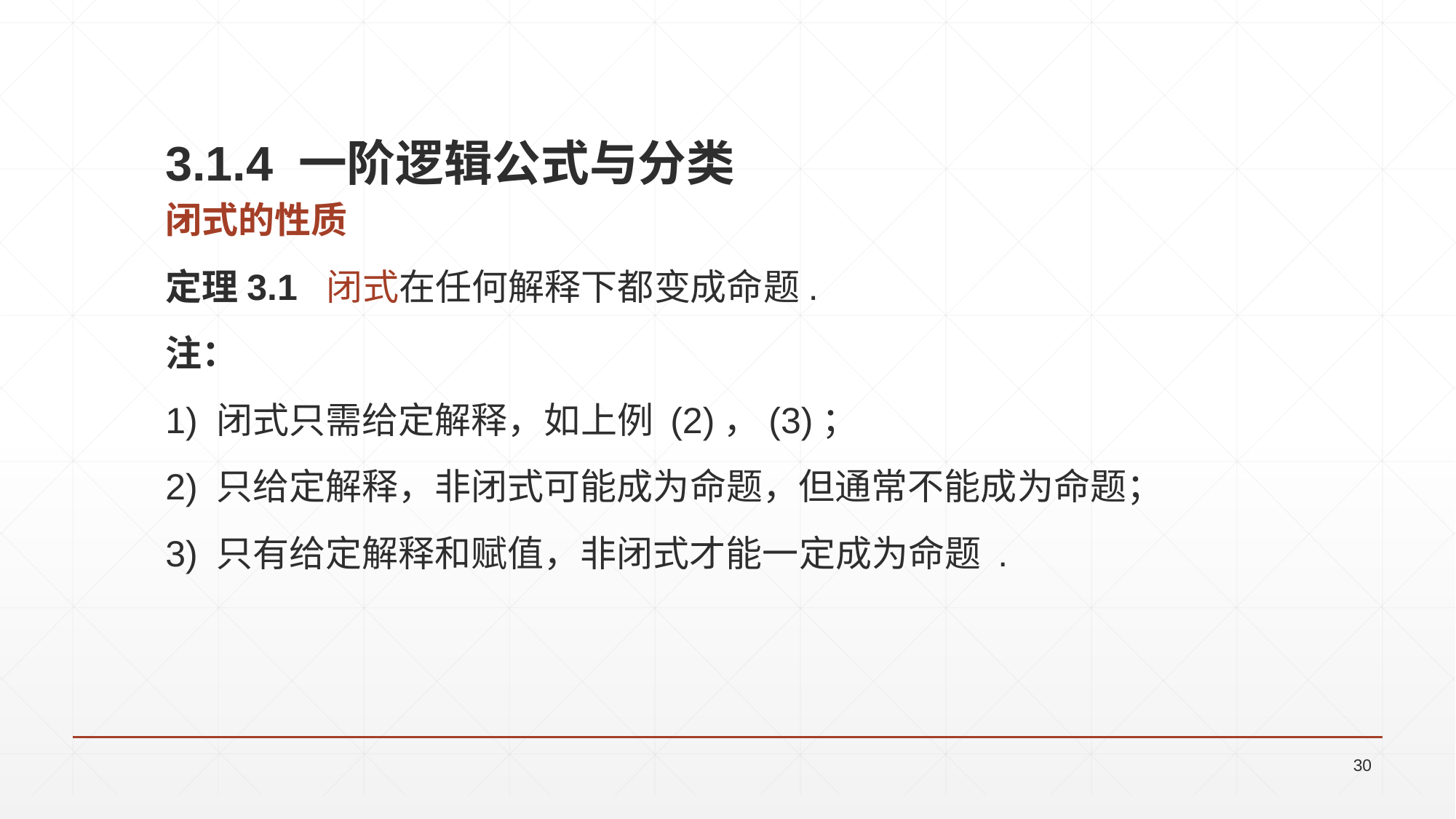

3.1.4 一阶逻辑公式与分类
闭式的性质
定理3.1  闭式在任何解释下都变成命题.
注：
1) 闭式只需给定解释，如上例 (2)，(3)；
2) 只给定解释，非闭式可能成为命题，但通常不能成为命题；
3) 只有给定解释和赋值，非闭式才能一定成为命题 .
30